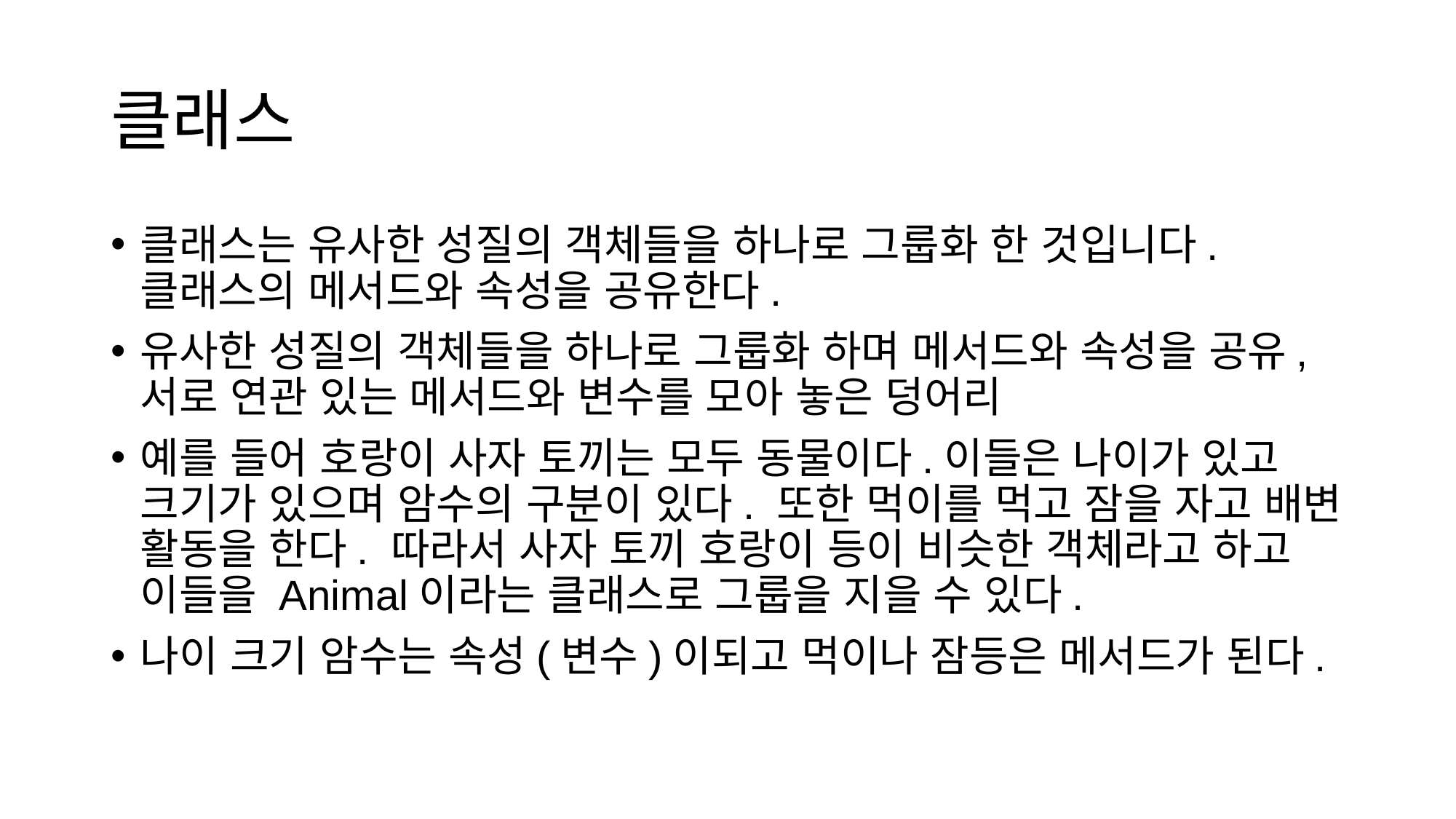

# 클래스
클래스는 유사한 성질의 객체들을 하나로 그룹화 한 것입니다. 클래스의 메서드와 속성을 공유한다.
유사한 성질의 객체들을 하나로 그룹화 하며 메서드와 속성을 공유, 서로 연관 있는 메서드와 변수를 모아 놓은 덩어리
예를 들어 호랑이 사자 토끼는 모두 동물이다.이들은 나이가 있고 크기가 있으며 암수의 구분이 있다. 또한 먹이를 먹고 잠을 자고 배변 활동을 한다. 따라서 사자 토끼 호랑이 등이 비슷한 객체라고 하고 이들을 Animal이라는 클래스로 그룹을 지을 수 있다.
나이 크기 암수는 속성(변수)이되고 먹이나 잠등은 메서드가 된다.